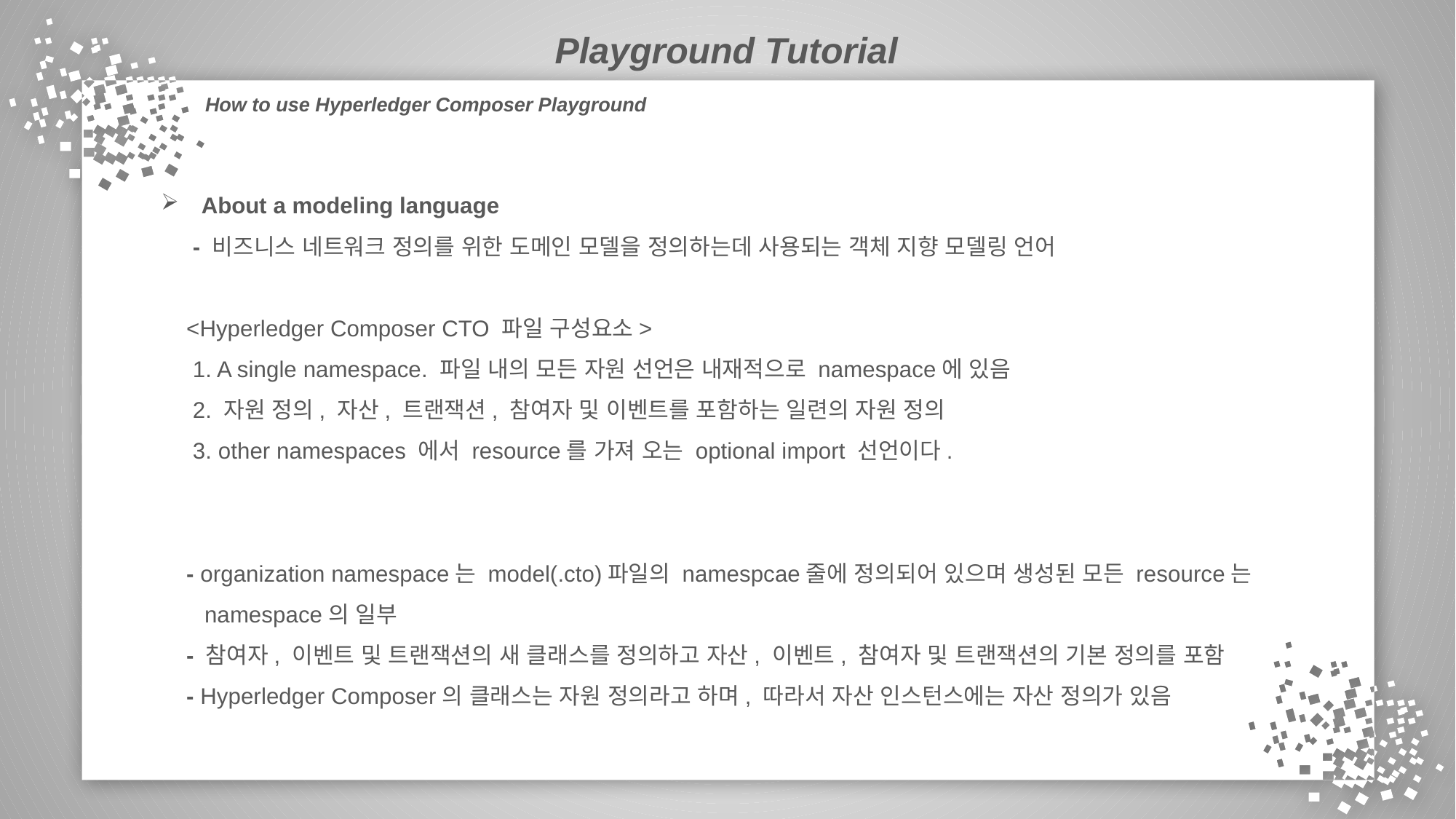

Playground Tutorial

How to use Hyperledger Composer Playground
 About a modeling language
     - 비즈니스 네트워크 정의를 위한 도메인 모델을 정의하는데 사용되는 객체 지향 모델링 언어

    <Hyperledger Composer CTO 파일 구성요소>
     1. A single namespace. 파일 내의 모든 자원 선언은 내재적으로 namespace에 있음
     2. 자원 정의, 자산, 트랜잭션, 참여자 및 이벤트를 포함하는 일련의 자원 정의
     3. other namespaces 에서 resource를 가져 오는 optional import 선언이다.

    - organization namespace는 model(.cto)파일의 namespcae줄에 정의되어 있으며 생성된 모든 resource는
      namespace의 일부
    - 참여자, 이벤트 및 트랜잭션의 새 클래스를 정의하고 자산, 이벤트, 참여자 및 트랜잭션의 기본 정의를 포함
    - Hyperledger Composer의 클래스는 자원 정의라고 하며, 따라서 자산 인스턴스에는 자산 정의가 있음